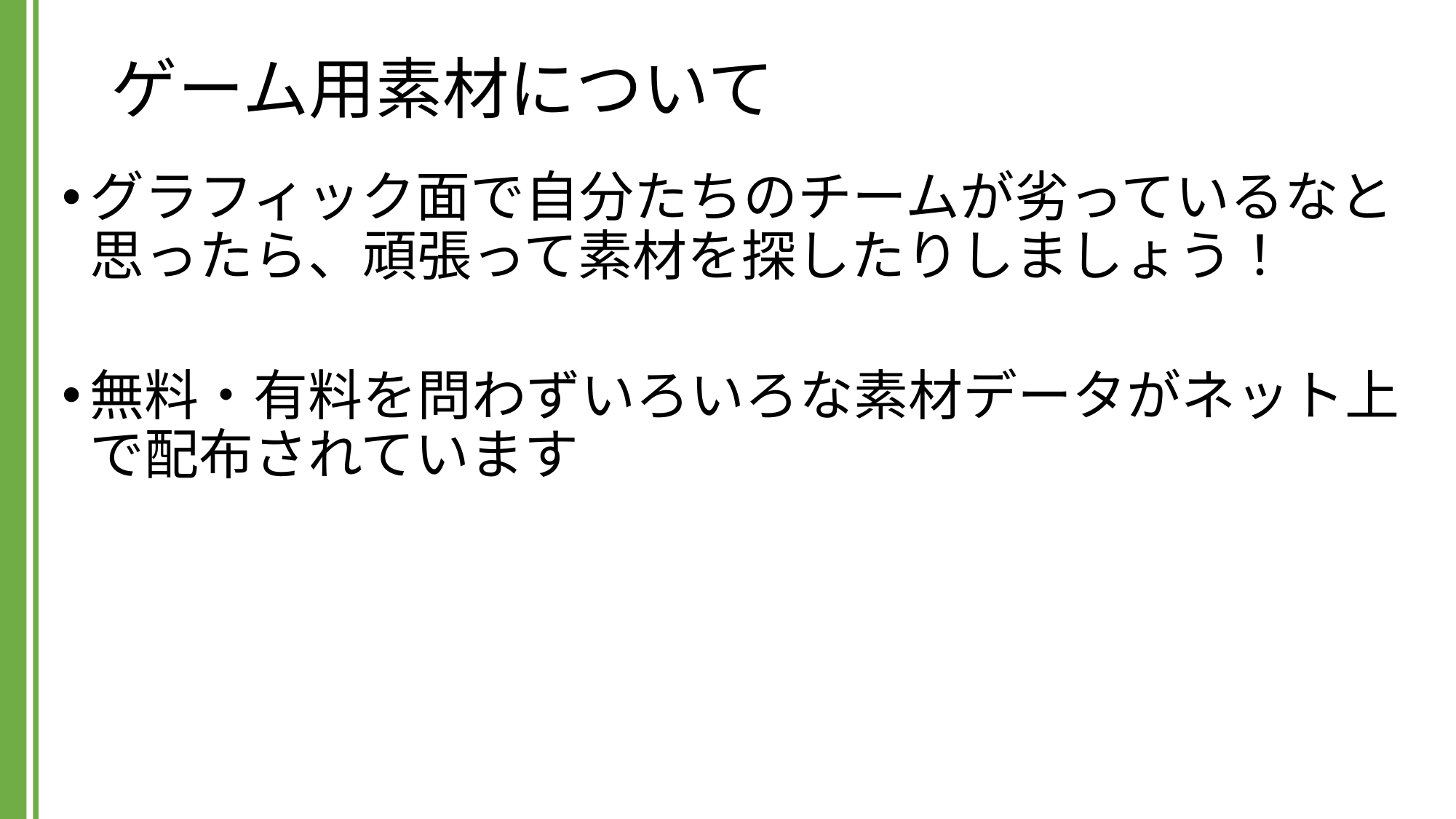

# ゲーム用素材について
グラフィック面で自分たちのチームが劣っているなと思ったら、頑張って素材を探したりしましょう！
無料・有料を問わずいろいろな素材データがネット上で配布されています